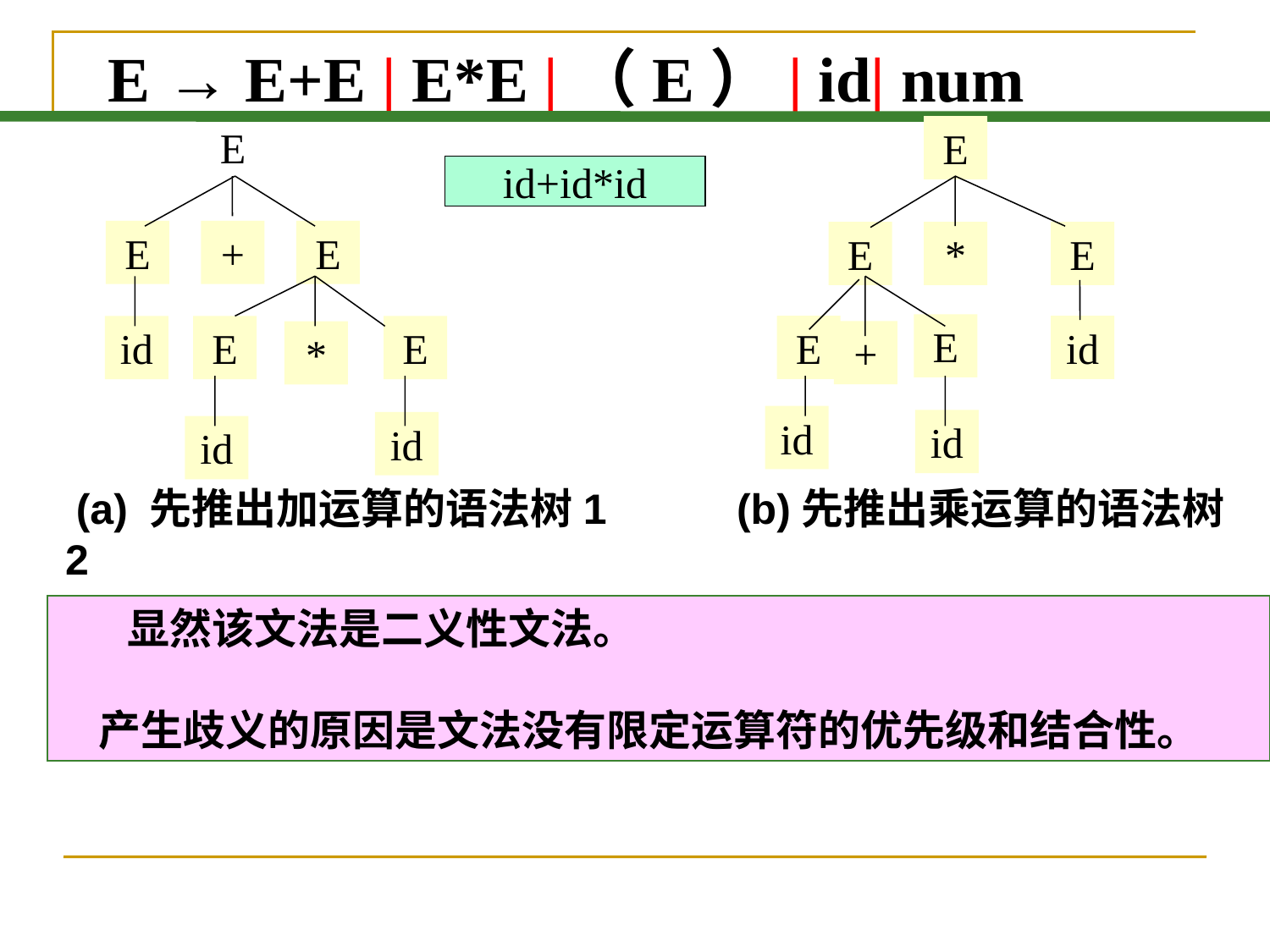

# E → E+E | E*E |（E）| id| num
E

E
+
E

id
E
E
*

id
id
E

E
*
E

E
E
id
+

id
id

id+id*id
 (a) 先推出加运算的语法树1           (b)先推出乘运算的语法树2
      显然该文法是二义性文法。

   产生歧义的原因是文法没有限定运算符的优先级和结合性。
110